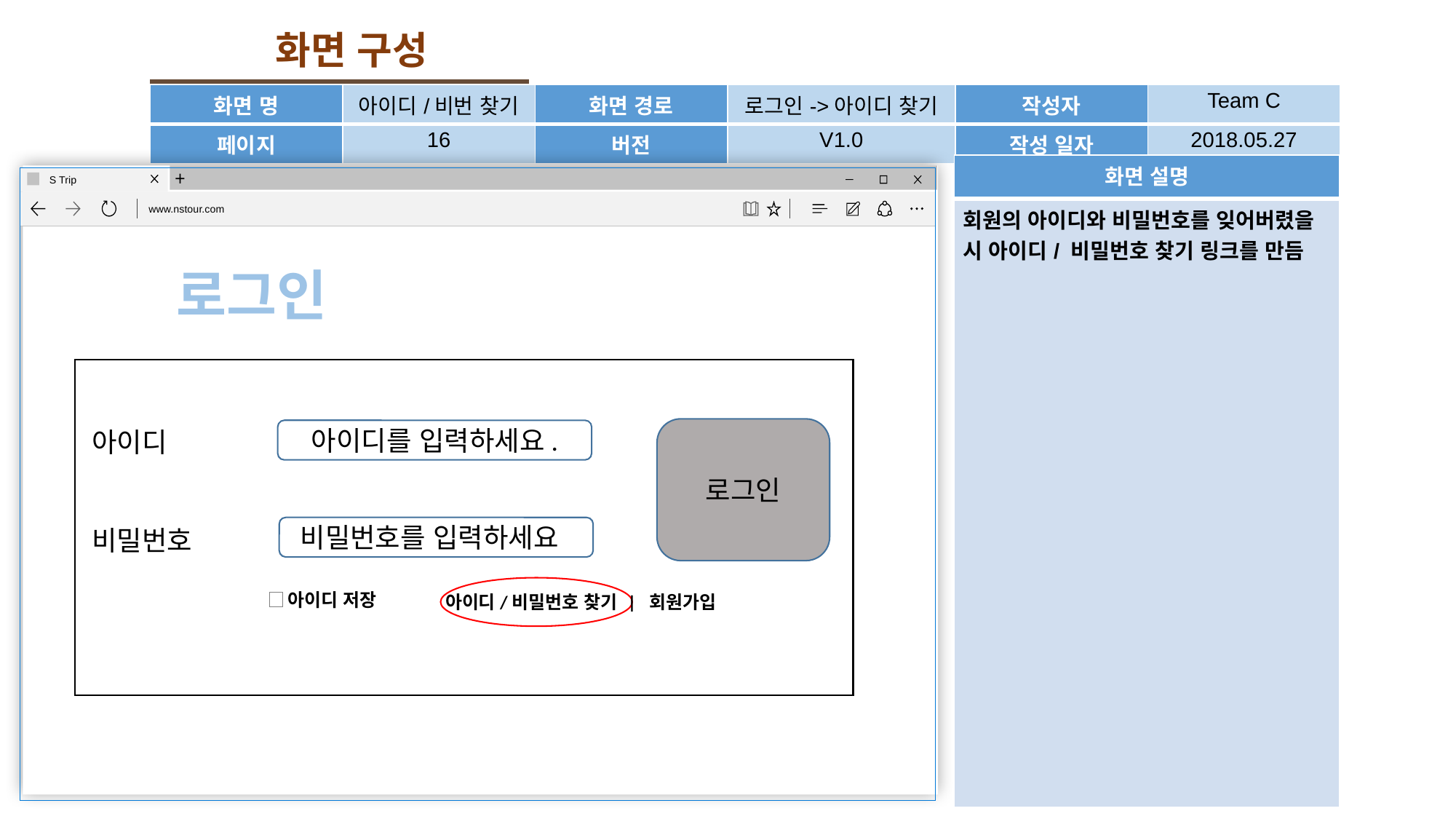

화면 구성
| 화면 명 | 아이디/비번 찾기 | 화면 경로 | 로그인->아이디 찾기 | 작성자 | Team C |
| --- | --- | --- | --- | --- | --- |
| 페이지 | 16 | 버전 | V1.0 | 작성 일자 | 2018.05.27 |
| 화면 설명 |
| --- |
| 회원의 아이디와 비밀번호를 잊어버렸을 시 아이디/ 비밀번호 찾기 링크를 만듬 |

S Trip

www.nstour.com

로그인

로그인
아이디

비밀번호
아이디를 입력하세요.
비밀번호를 입력하세요.

아이디 저장

|  회원가입
아이디/비밀번호 찾기